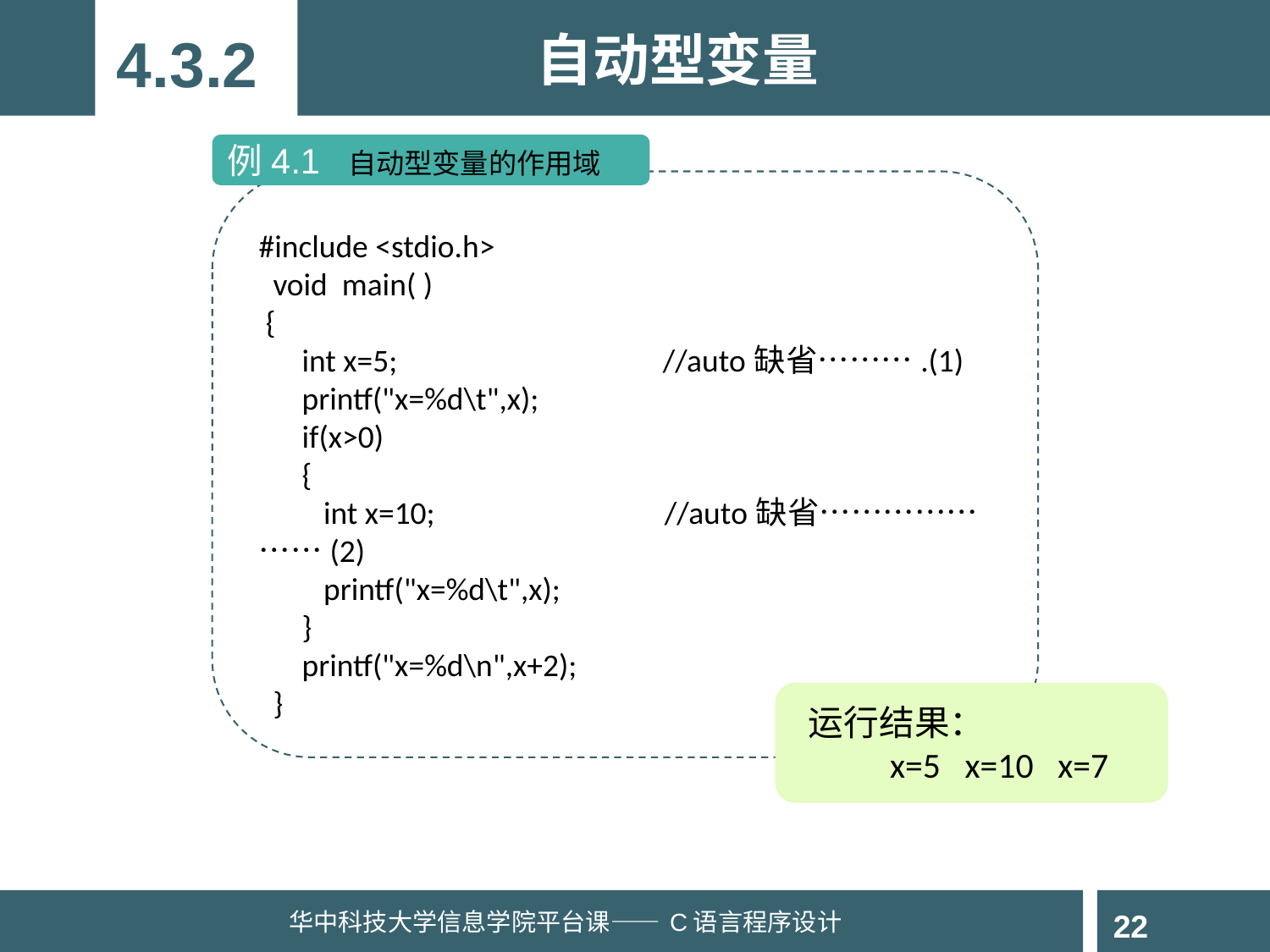

自动型变量
4.3.2
例4.1  自动型变量的作用域

#include <stdio.h>
  void  main( )
 {
      int x=5;                                     //auto缺省……….(1)
      printf("x=%d\t",x);
      if(x>0)
      {
         int x=10;                                //auto缺省…………………(2)
         printf("x=%d\t",x);
      }
      printf("x=%d\n",x+2);
  }
 运行结果：
            x=5   x=10   x=7